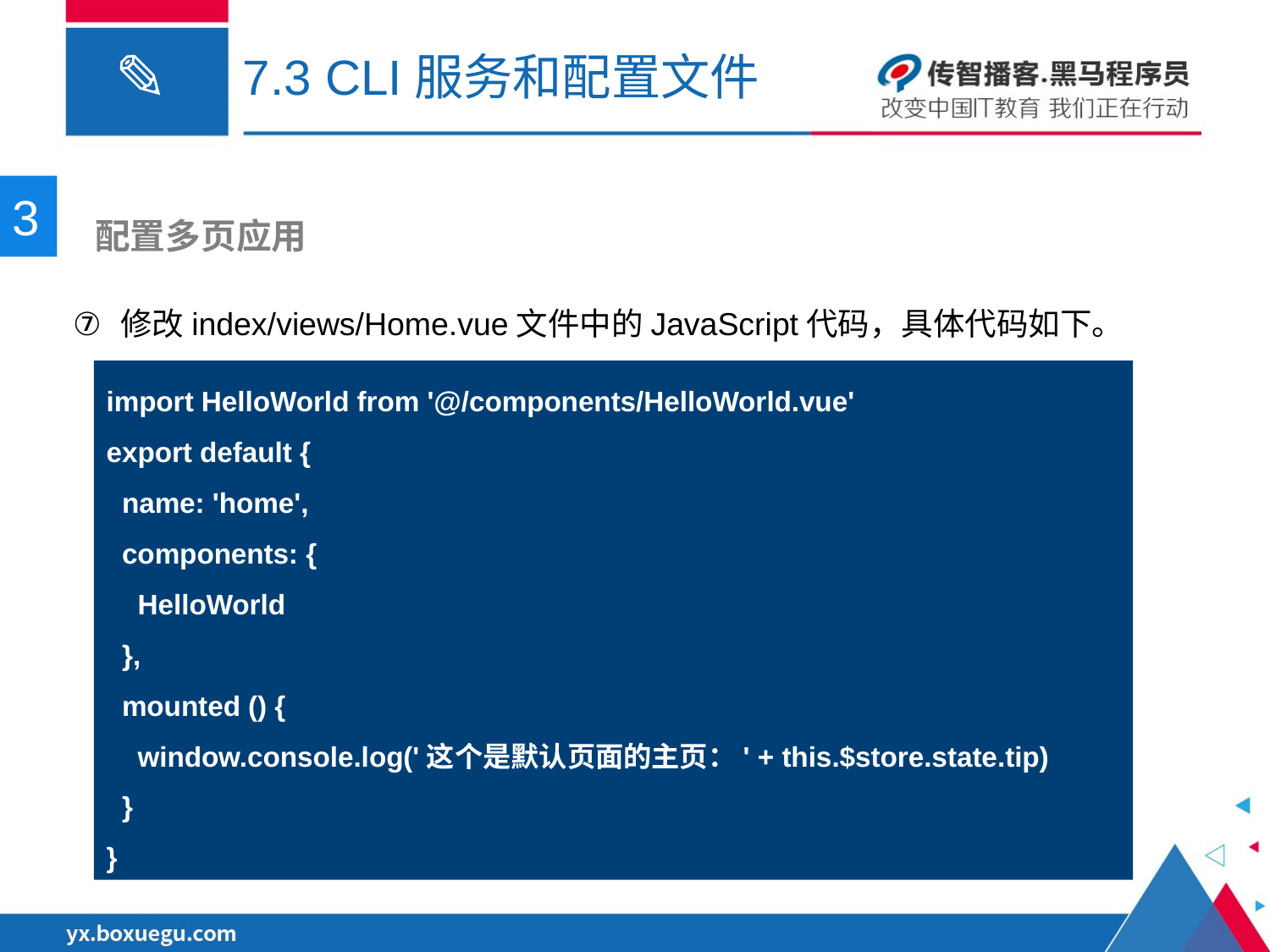

# 7.3 CLI服务和配置文件

3
  配置多页应用
修改index/views/Home.vue文件中的JavaScript代码，具体代码如下。
import HelloWorld from '@/components/HelloWorld.vue'
export default {
  name: 'home',
  components: {
    HelloWorld
  },
  mounted () {
    window.console.log('这个是默认页面的主页：' + this.$store.state.tip)
  }
}